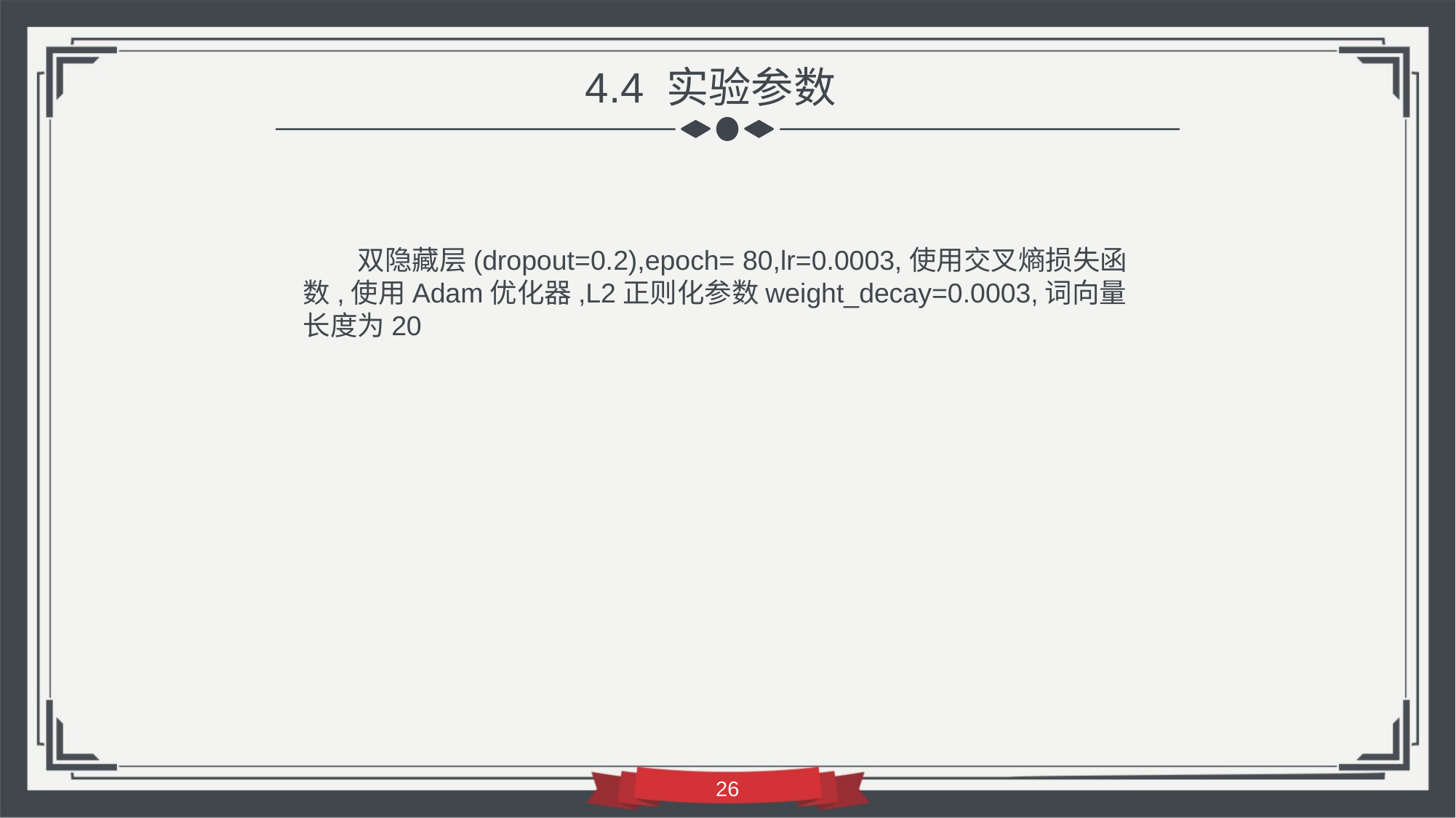

4.4 实验参数

双隐藏层(dropout=0.2),epoch= 80,lr=0.0003,使用交叉熵损失函数,使用Adam优化器,L2正则化参数weight_decay=0.0003,词向量长度为20